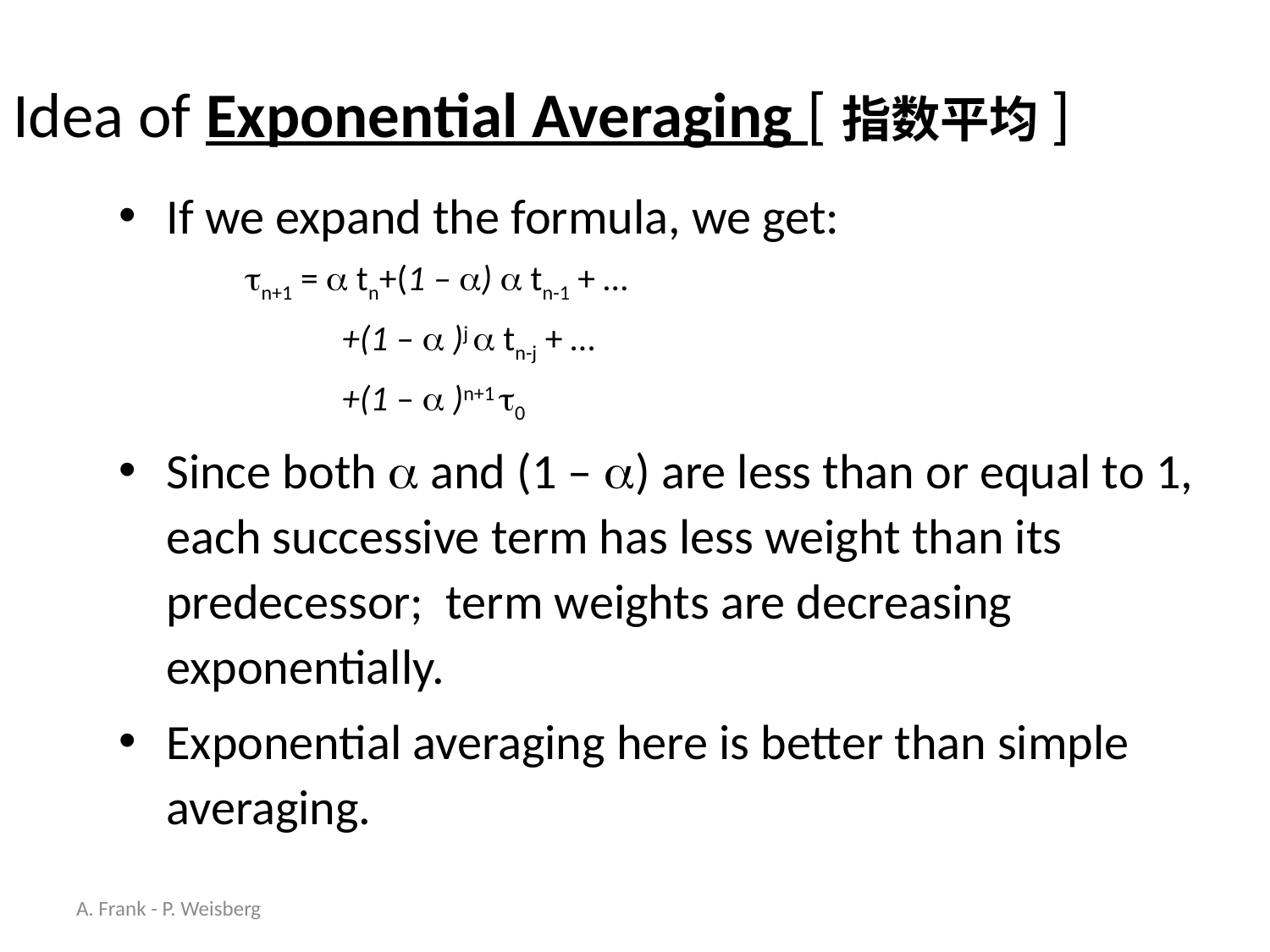

# Idea of Exponential Averaging [指数平均]
If we expand the formula, we get:
τn+1 = α tn+(1 – α) α tn-1 + …
            +(1 – α )j α tn-j + …
            +(1 – α )n+1 τ0
Since both α and (1 – α) are less than or equal to 1, each successive term has less weight than its predecessor;  term weights are decreasing exponentially.
Exponential averaging here is better than simple averaging.
A. Frank - P. Weisberg